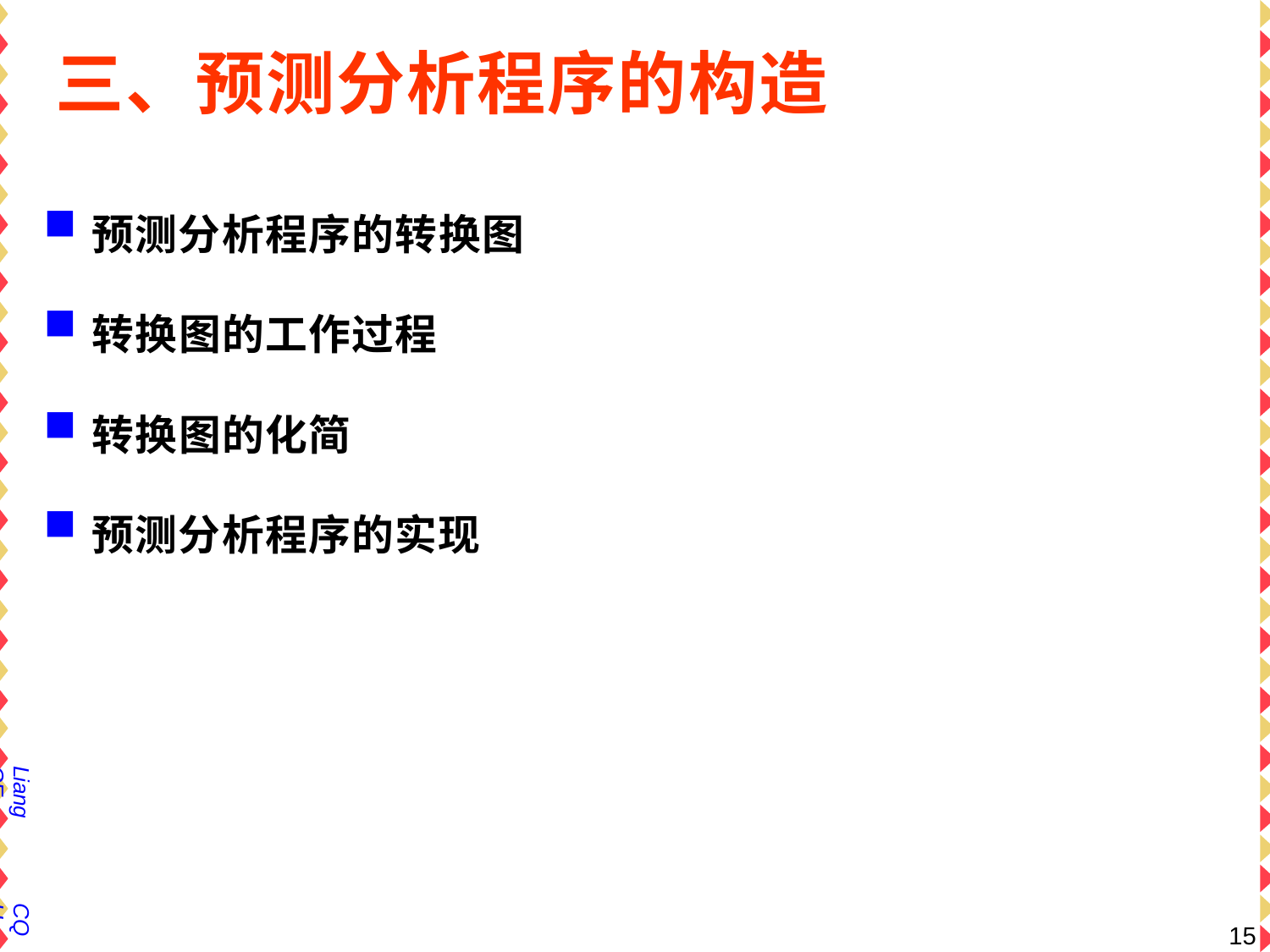

# 三、预测分析程序的构造
预测分析程序的转换图
转换图的工作过程
转换图的化简
预测分析程序的实现
Liang GE
CQU
15